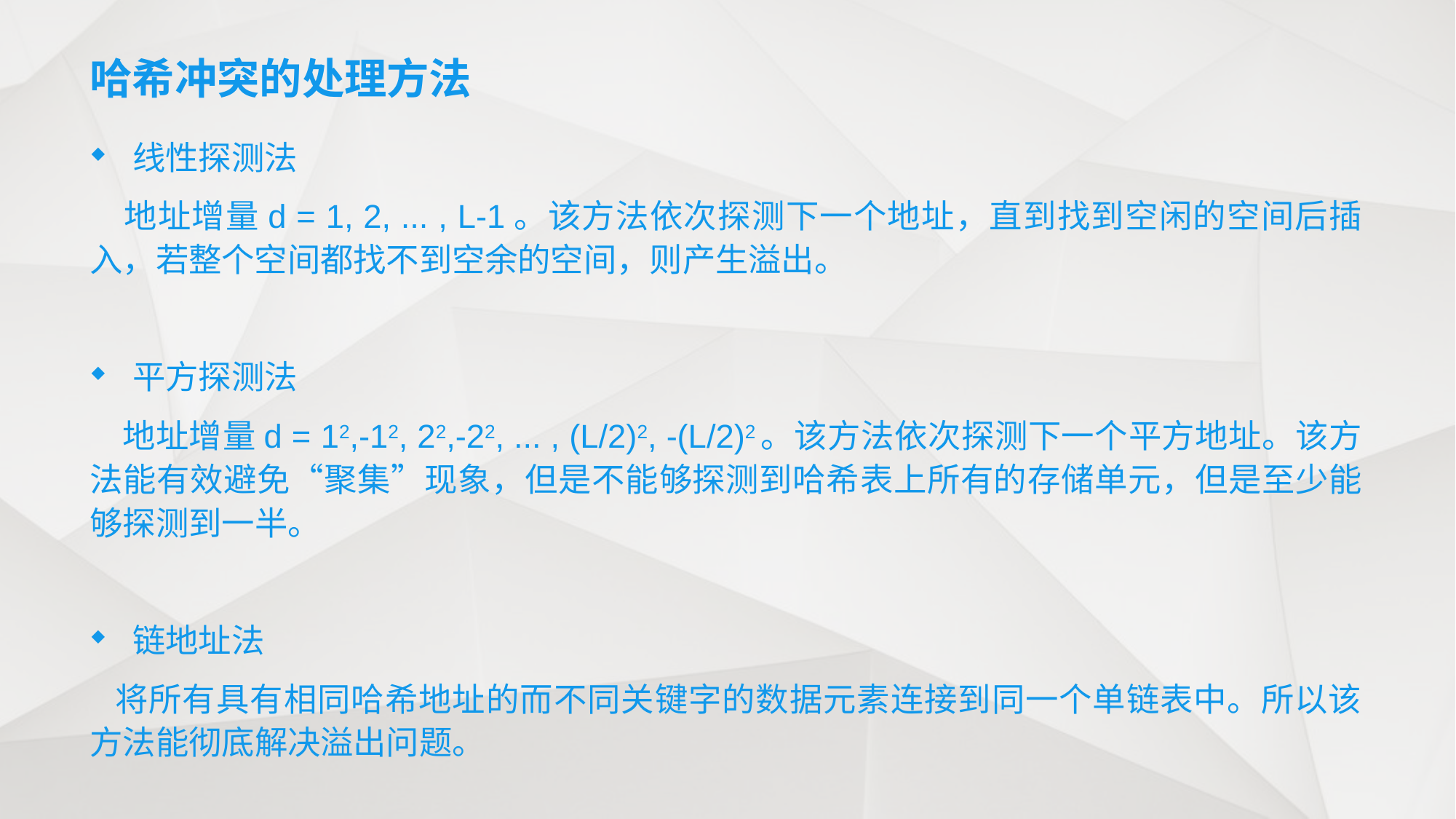

# 哈希冲突的处理方法
线性探测法
   地址增量d = 1, 2, ... , L-1。该方法依次探测下一个地址，直到找到空闲的空间后插入，若整个空间都找不到空余的空间，则产生溢出。

平方探测法
   地址增量d = 12,-12, 22,-22, ... , (L/2)2, -(L/2)2。该方法依次探测下一个平方地址。该方法能有效避免“聚集”现象，但是不能够探测到哈希表上所有的存储单元，但是至少能够探测到一半。

链地址法
  将所有具有相同哈希地址的而不同关键字的数据元素连接到同一个单链表中。所以该方法能彻底解决溢出问题。